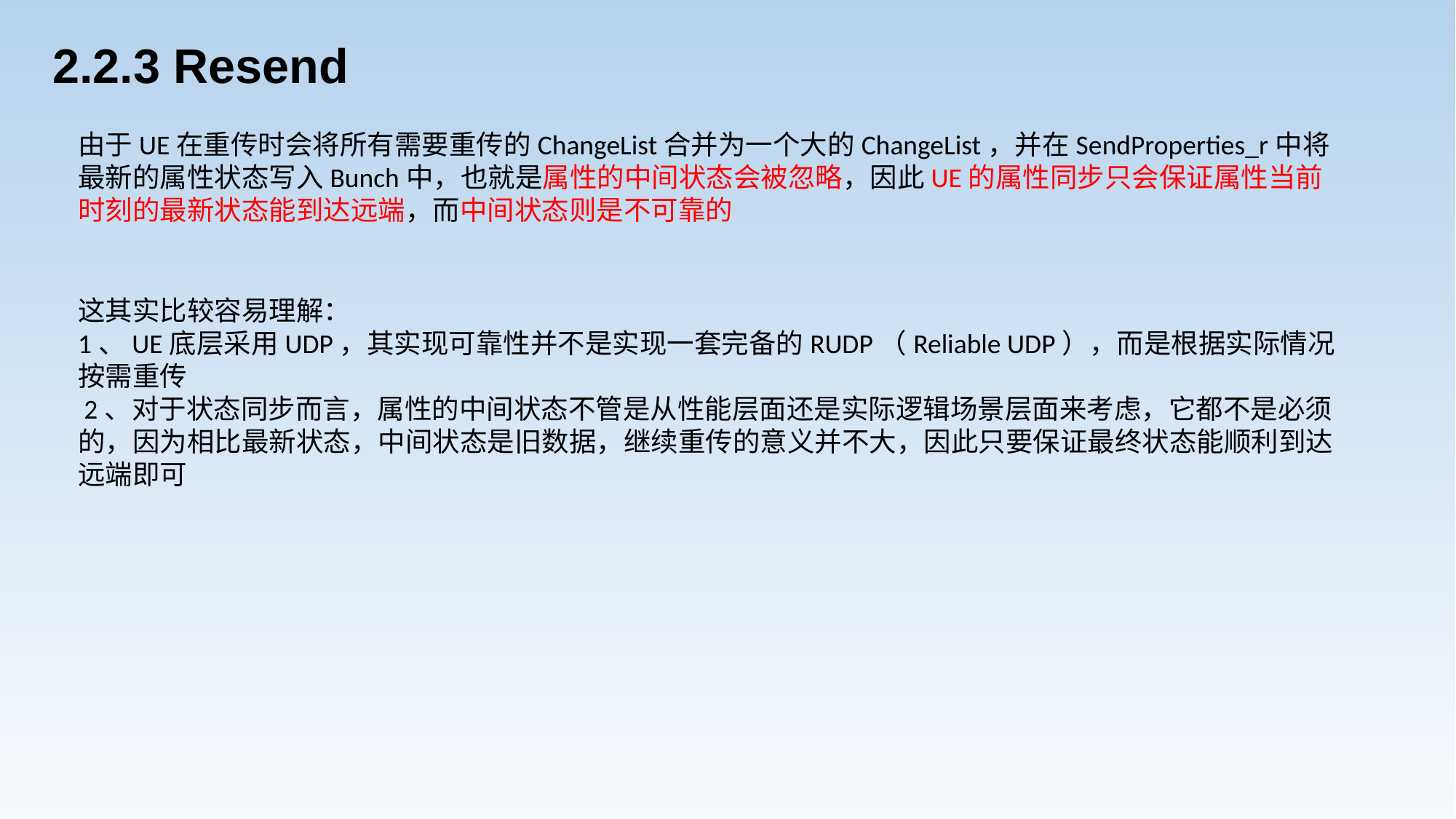

2.2.3 Resend
由于UE在重传时会将所有需要重传的ChangeList合并为一个大的ChangeList，并在SendProperties_r中将最新的属性状态写入Bunch中，也就是属性的中间状态会被忽略，因此UE的属性同步只会保证属性当前时刻的最新状态能到达远端，而中间状态则是不可靠的

这其实比较容易理解：
1、UE底层采用UDP，其实现可靠性并不是实现一套完备的RUDP（Reliable UDP），而是根据实际情况按需重传
 2、对于状态同步而言，属性的中间状态不管是从性能层面还是实际逻辑场景层面来考虑，它都不是必须的，因为相比最新状态，中间状态是旧数据，继续重传的意义并不大，因此只要保证最终状态能顺利到达远端即可